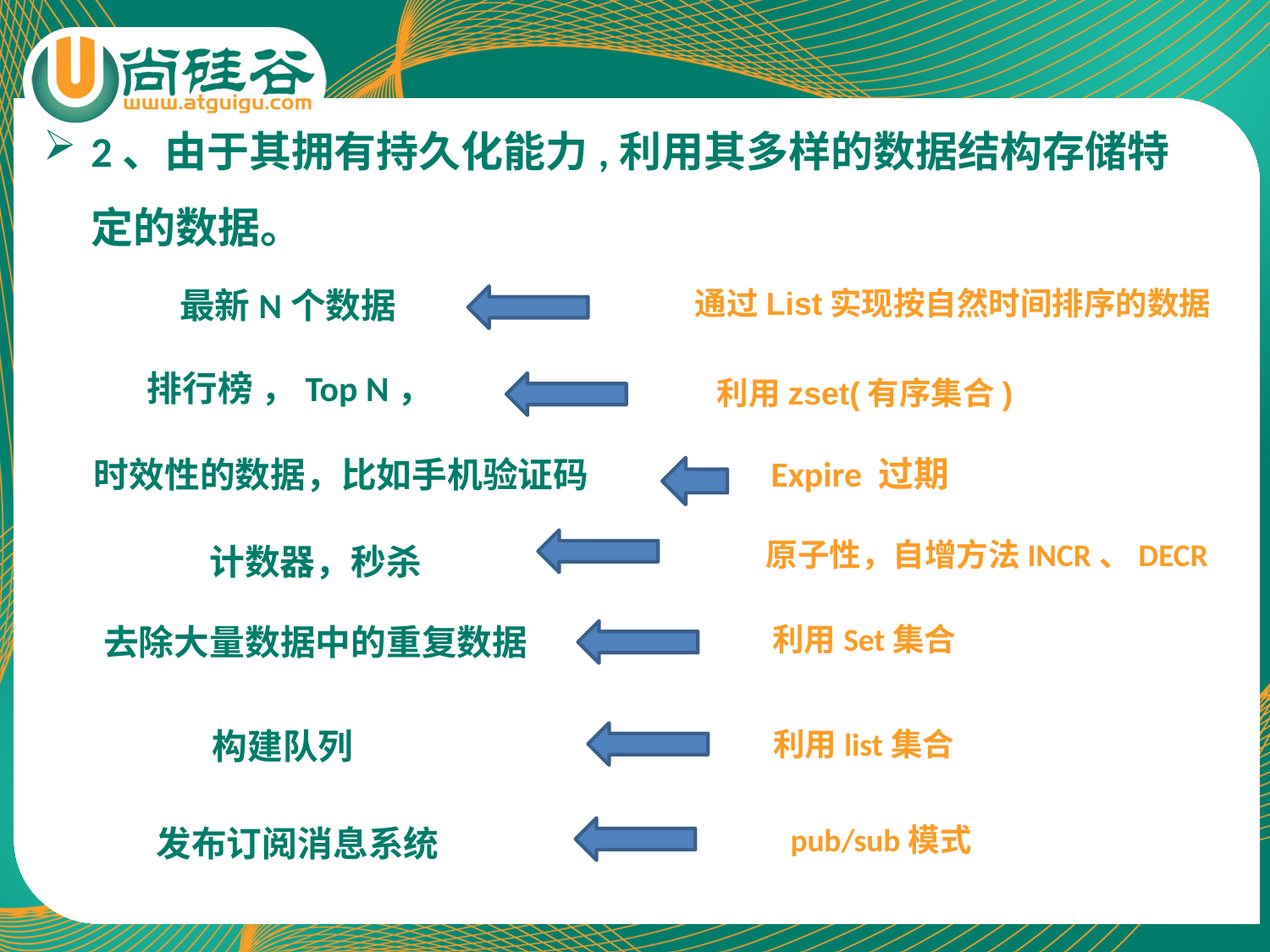

2、由于其拥有持久化能力,利用其多样的数据结构存储特定的数据。
最新N个数据
通过List实现按自然时间排序的数据

排行榜 ，Top N，
利用zset(有序集合)

Expire 过期
时效性的数据，比如手机验证码

原子性，自增方法INCR、DECR

计数器，秒杀
利用Set集合
去除大量数据中的重复数据

构建队列
利用list集合

pub/sub模式
发布订阅消息系统